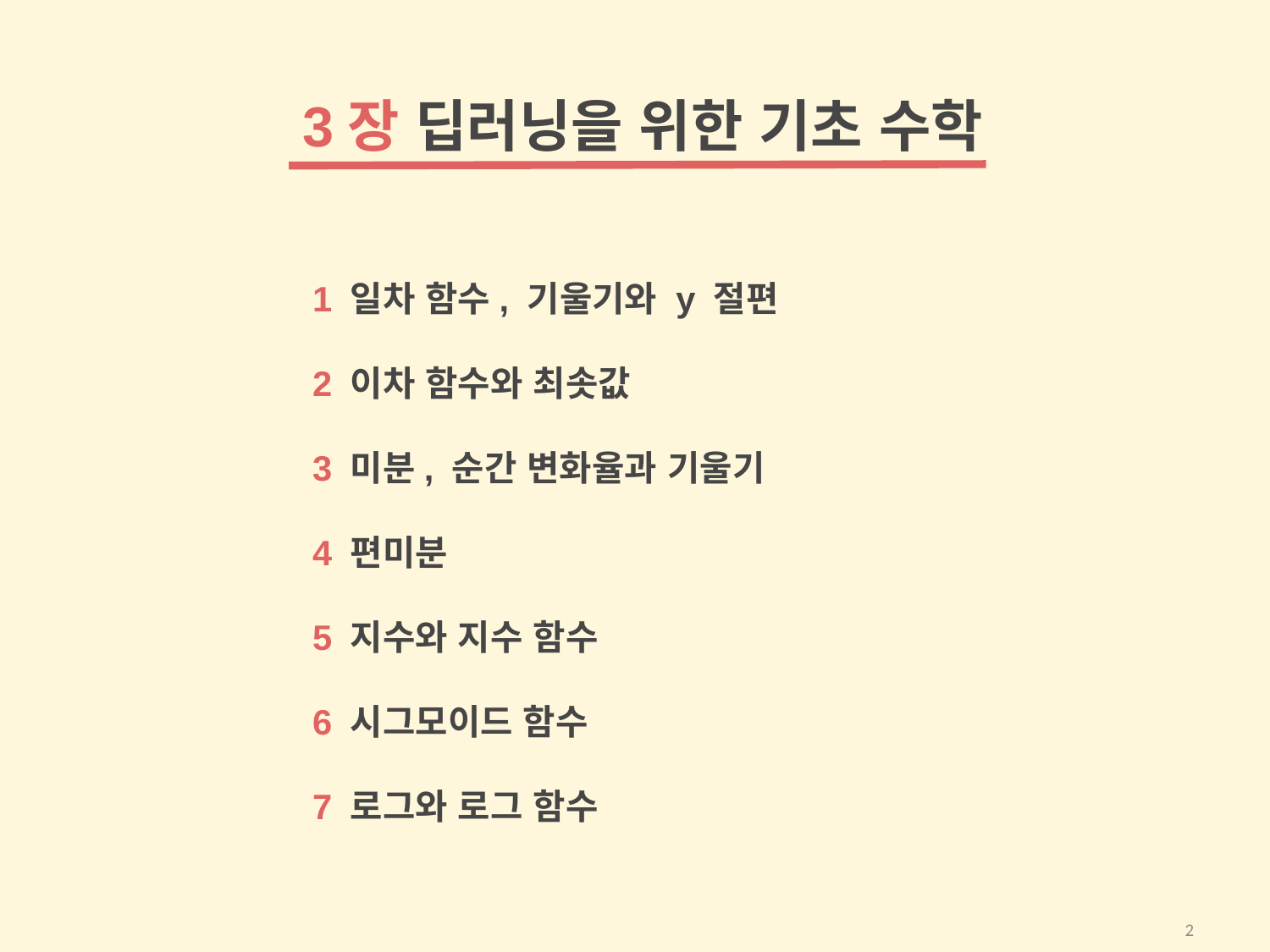

3장 딥러닝을 위한 기초 수학
1 일차 함수, 기울기와 y 절편
2 이차 함수와 최솟값
3 미분, 순간 변화율과 기울기
4 편미분
5 지수와 지수 함수
6 시그모이드 함수
7 로그와 로그 함수
2